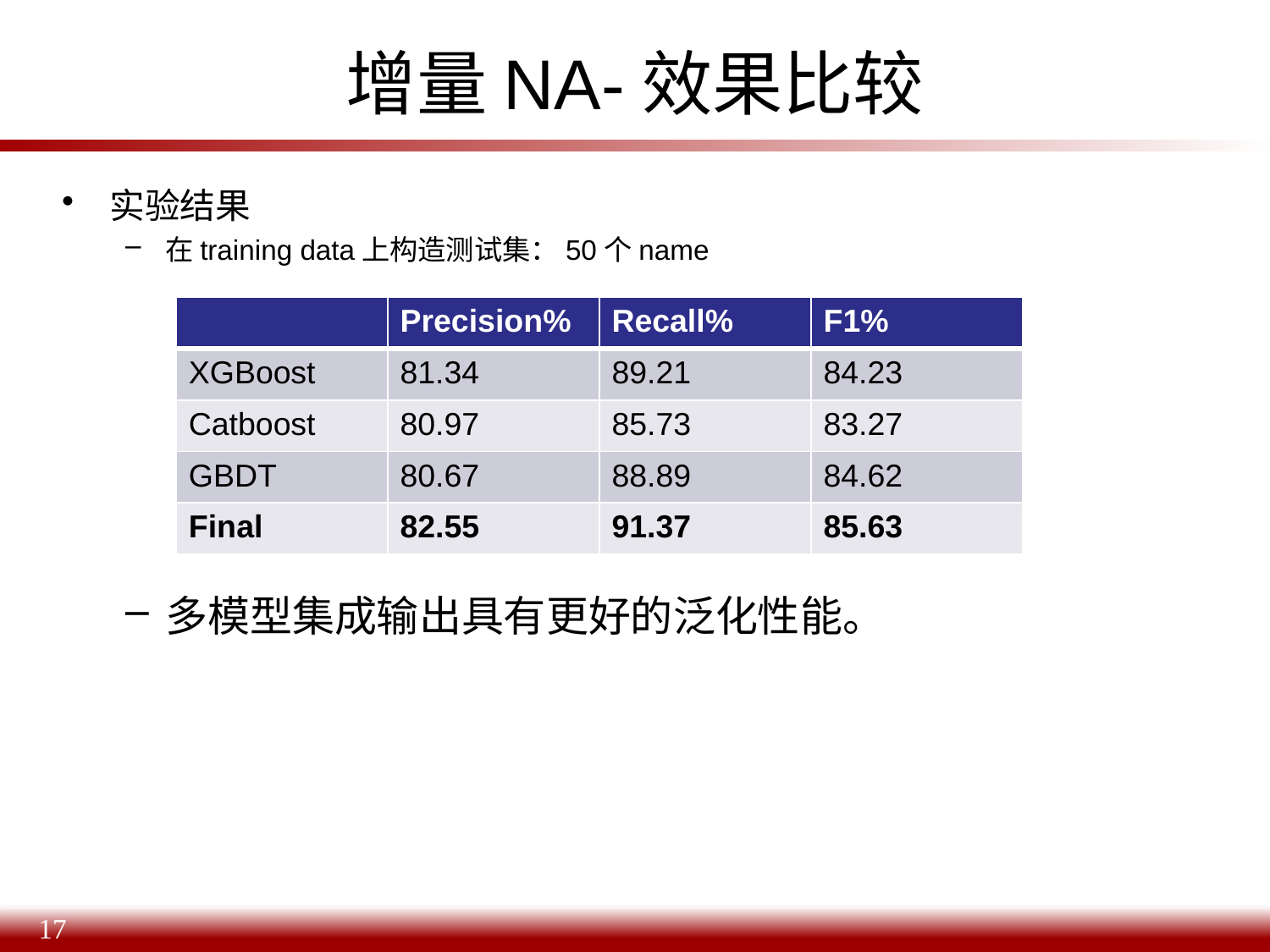

# 增量NA-效果比较
实验结果
在training data上构造测试集：50个name

多模型集成输出具有更好的泛化性能。

|  | Precision% | Recall% | F1% |
| --- | --- | --- | --- |
| XGBoost | 81.34 | 89.21 | 84.23 |
| Catboost | 80.97 | 85.73 | 83.27 |
| GBDT | 80.67 | 88.89 | 84.62 |
| Final | 82.55 | 91.37 | 85.63 |